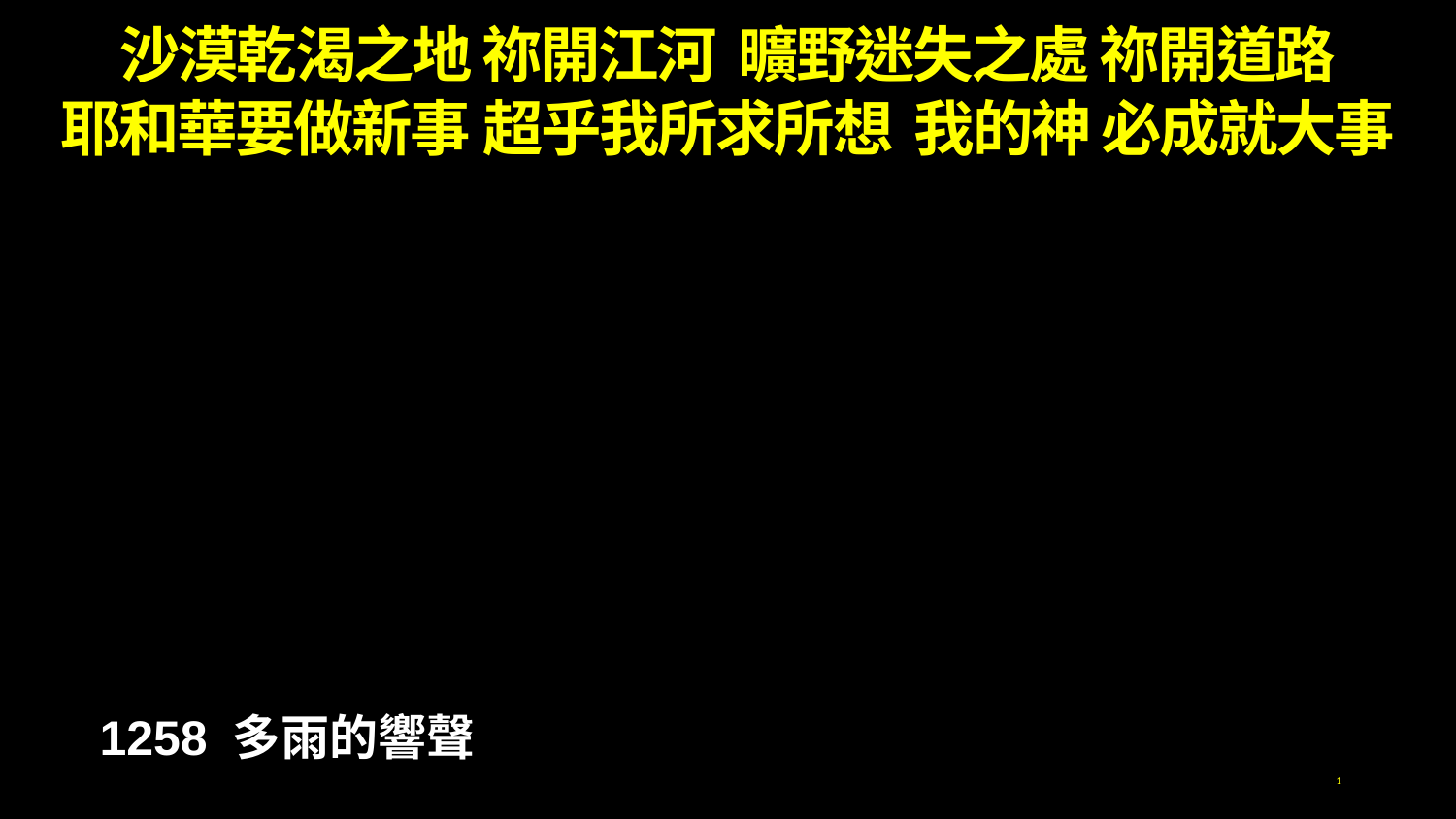

沙漠乾渴之地 祢開江河  曠野迷失之處 祢開道路
耶和華要做新事 超乎我所求所想  我的神 必成就大事
1258 多雨的響聲
1